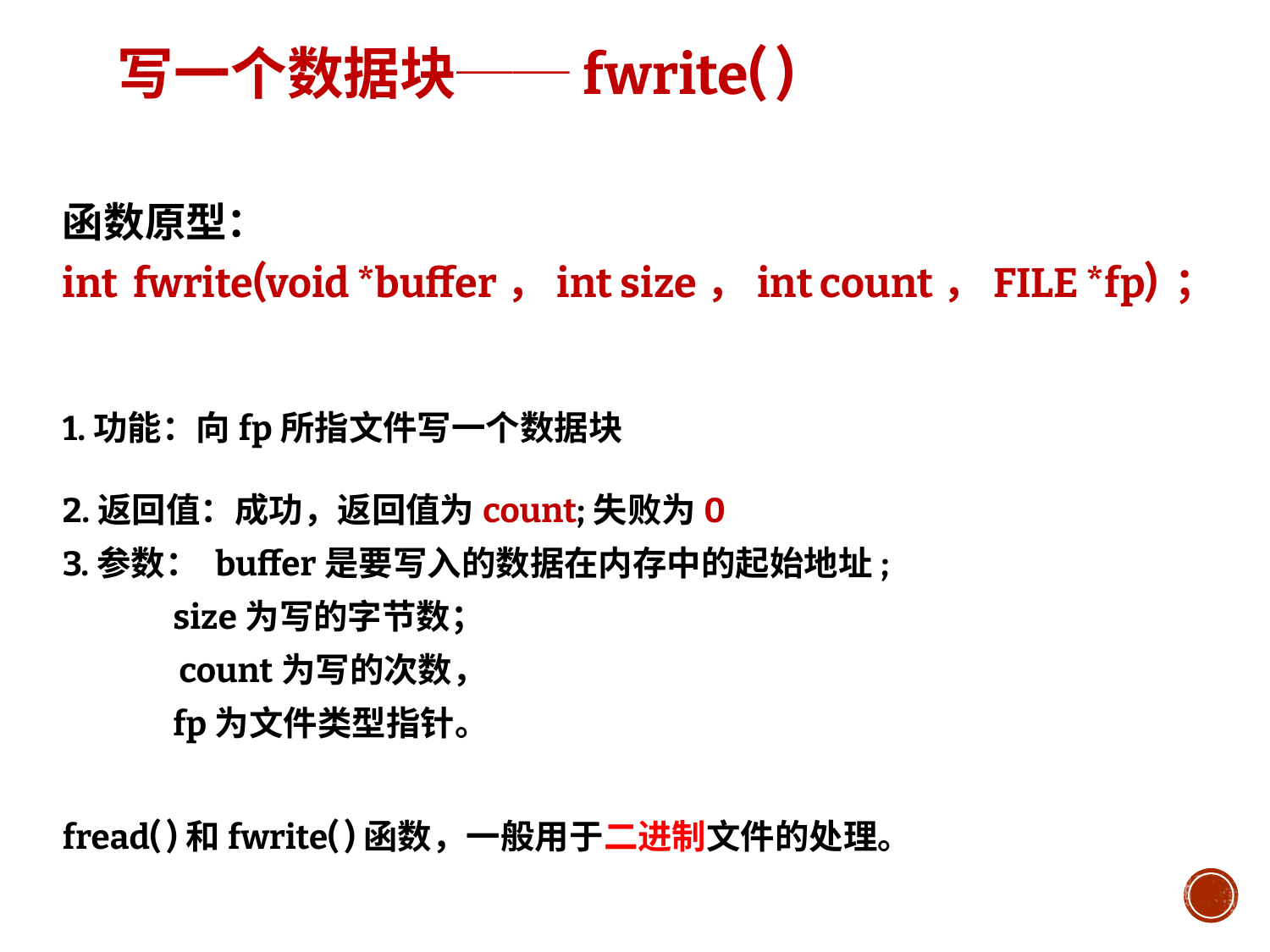

# 写一个数据块──fwrite( )
函数原型：
int  fwrite(void *buffer，int size，int count，FILE *fp) ；

1.功能：向fp所指文件写一个数据块
2.返回值：成功，返回值为count;失败为0
3.参数： buffer是要写入的数据在内存中的起始地址;
                  size为写的字节数；
                   count为写的次数，
                  fp为文件类型指针。

fread( )和fwrite( )函数，一般用于二进制文件的处理。
4